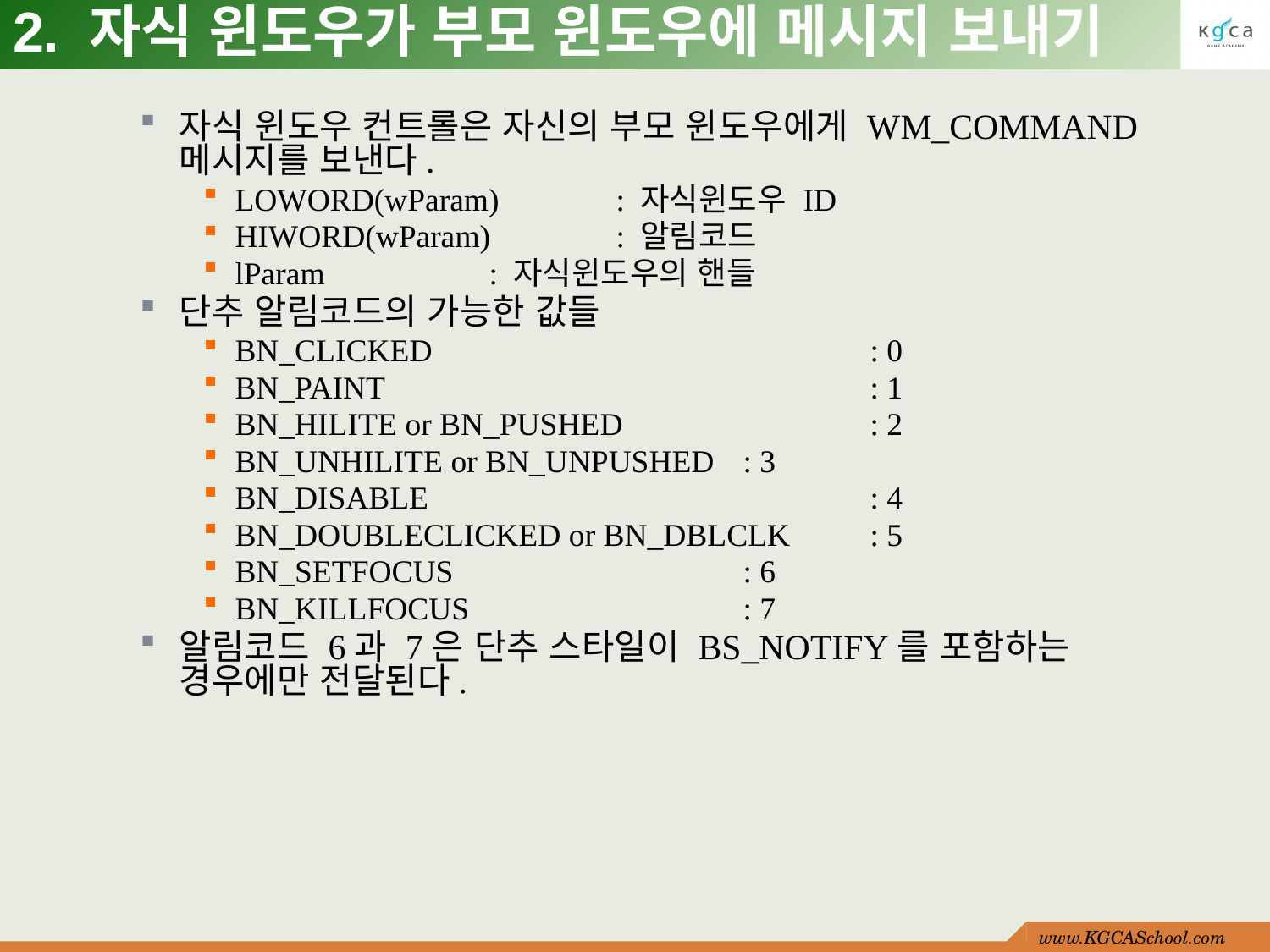

# 2. 자식 윈도우가 부모 윈도우에 메시지 보내기
자식 윈도우 컨트롤은 자신의 부모 윈도우에게 WM_COMMAND메시지를 보낸다.
LOWORD(wParam)	: 자식윈도우 ID
HIWORD(wParam)	: 알림코드
lParam		: 자식윈도우의 핸들
단추 알림코드의 가능한 값들
BN_CLICKED				: 0
BN_PAINT				: 1
BN_HILITE or BN_PUSHED		: 2
BN_UNHILITE or BN_UNPUSHED	: 3
BN_DISABLE				: 4
BN_DOUBLECLICKED or BN_DBLCLK	: 5
BN_SETFOCUS			: 6
BN_KILLFOCUS			: 7
알림코드 6과 7은 단추 스타일이 BS_NOTIFY를 포함하는 경우에만 전달된다.